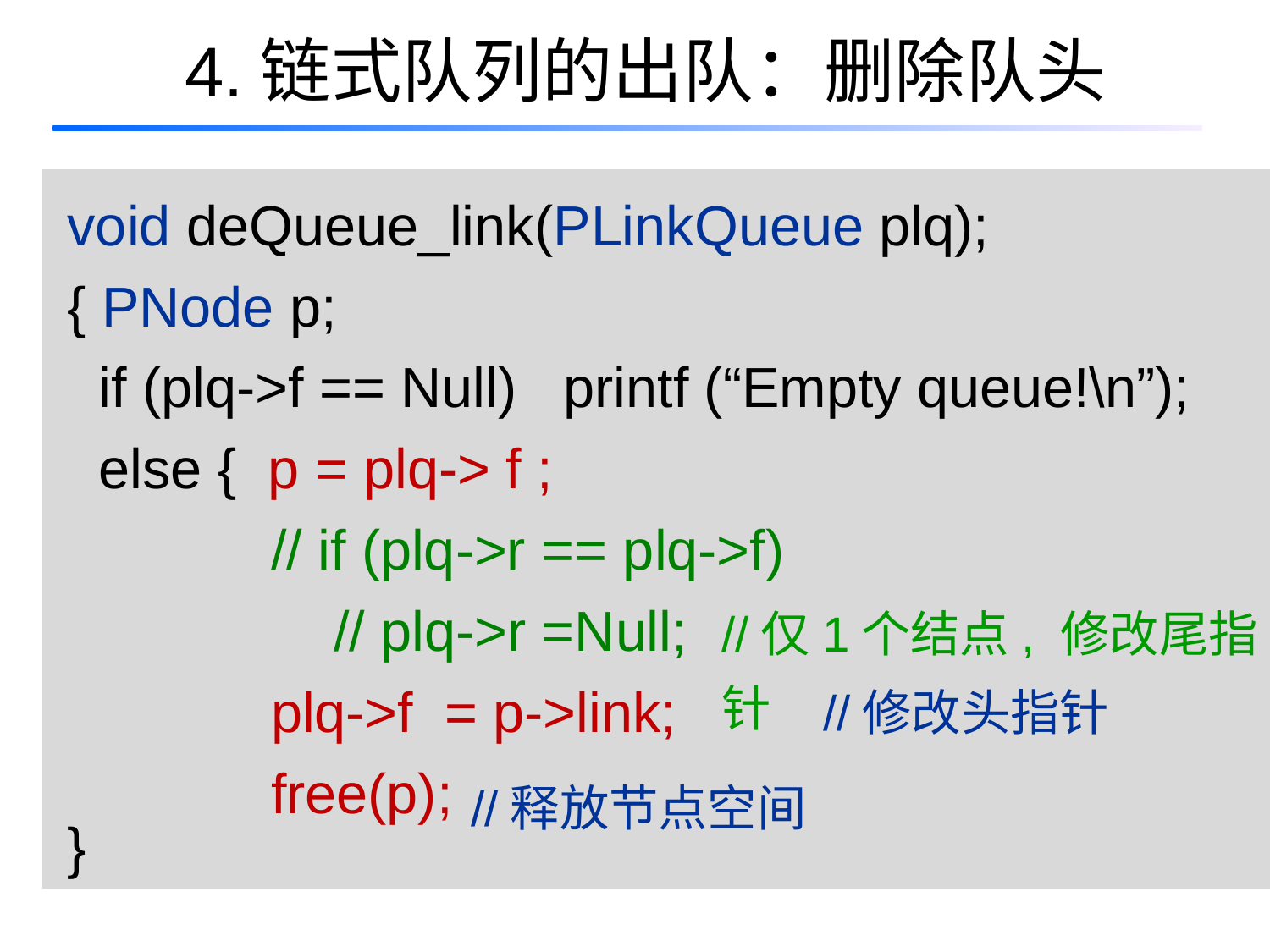

# 4.链式队列的出队：删除队头

void deQueue_link(PLinkQueue plq);
{ PNode p;
  if (plq->f == Null)   printf (“Empty queue!\n”);
  else {  p = plq-> f ;
             // if (plq->r == plq->f)
                 // plq->r =Null;
             plq->f  = p->link;
             free(p);
}

//仅1个结点, 修改尾指针
//修改头指针
//释放节点空间